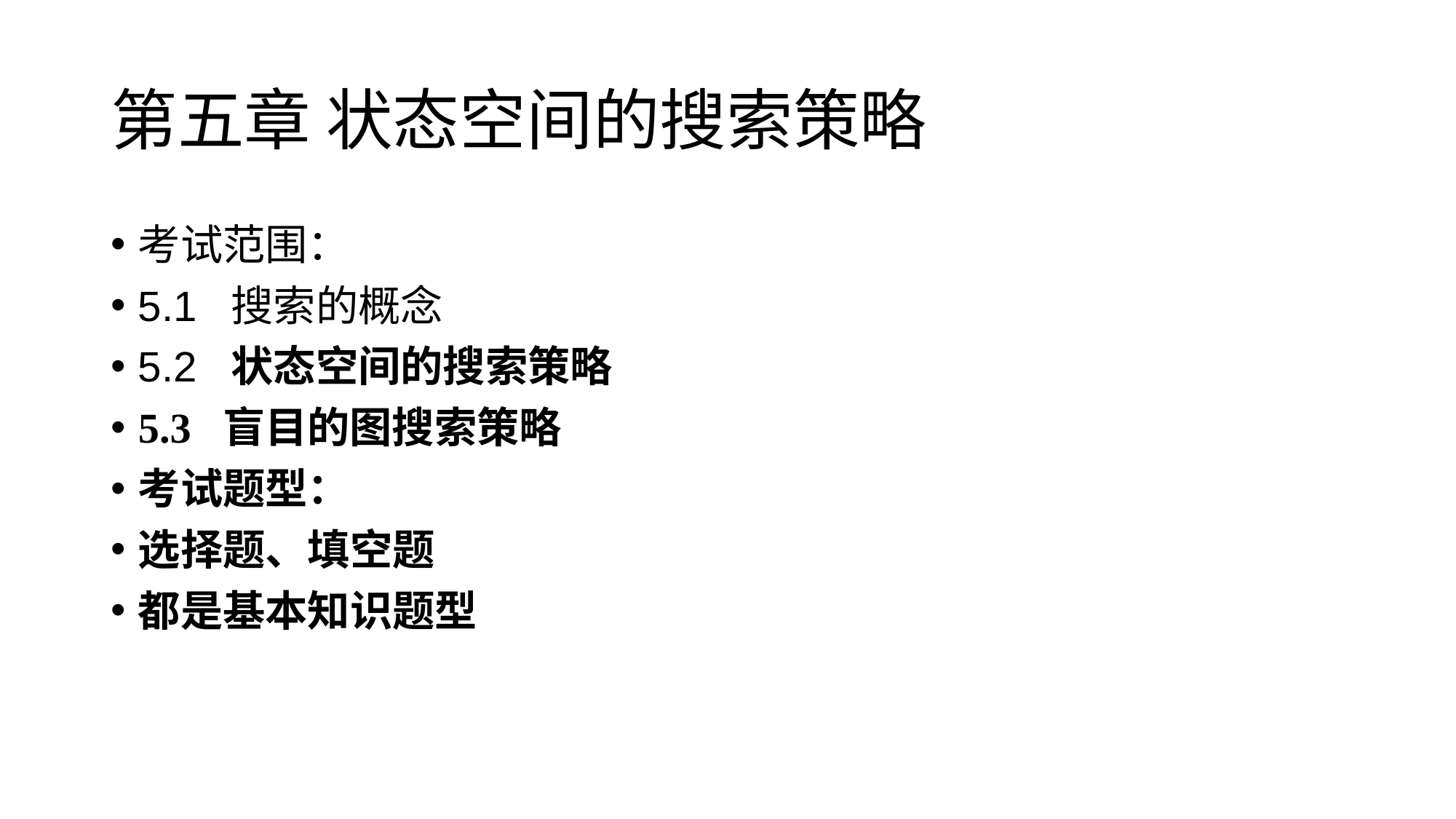

# 第五章 状态空间的搜索策略
考试范围：
5.1  搜索的概念
5.2  状态空间的搜索策略
5.3  盲目的图搜索策略
考试题型：
选择题、填空题
都是基本知识题型